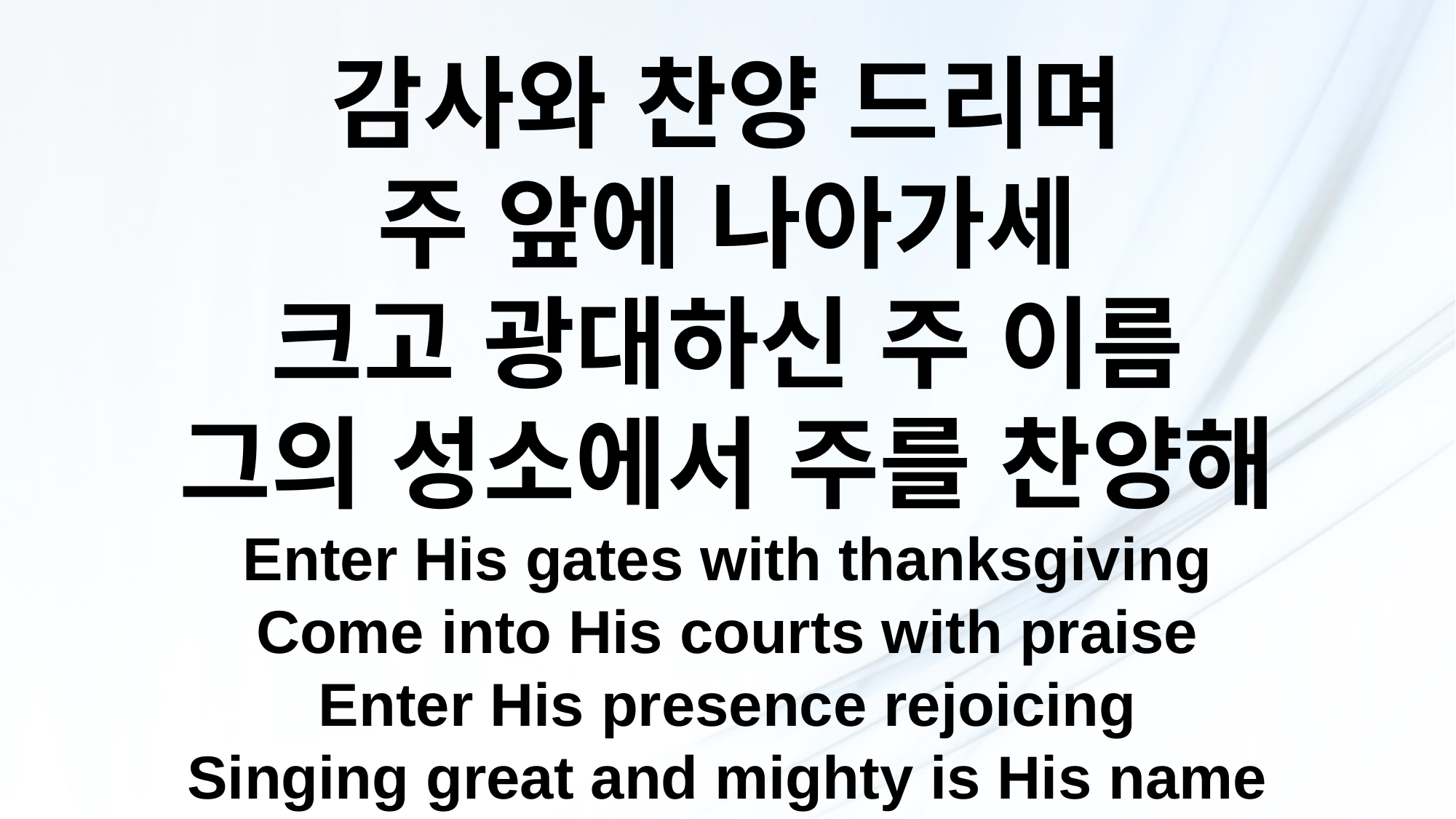

감사와 찬양 드리며
주 앞에 나아가세
크고 광대하신 주 이름
그의 성소에서 주를 찬양해
Enter His gates with thanksgiving
Come into His courts with praise
Enter His presence rejoicing
Singing great and mighty is His name